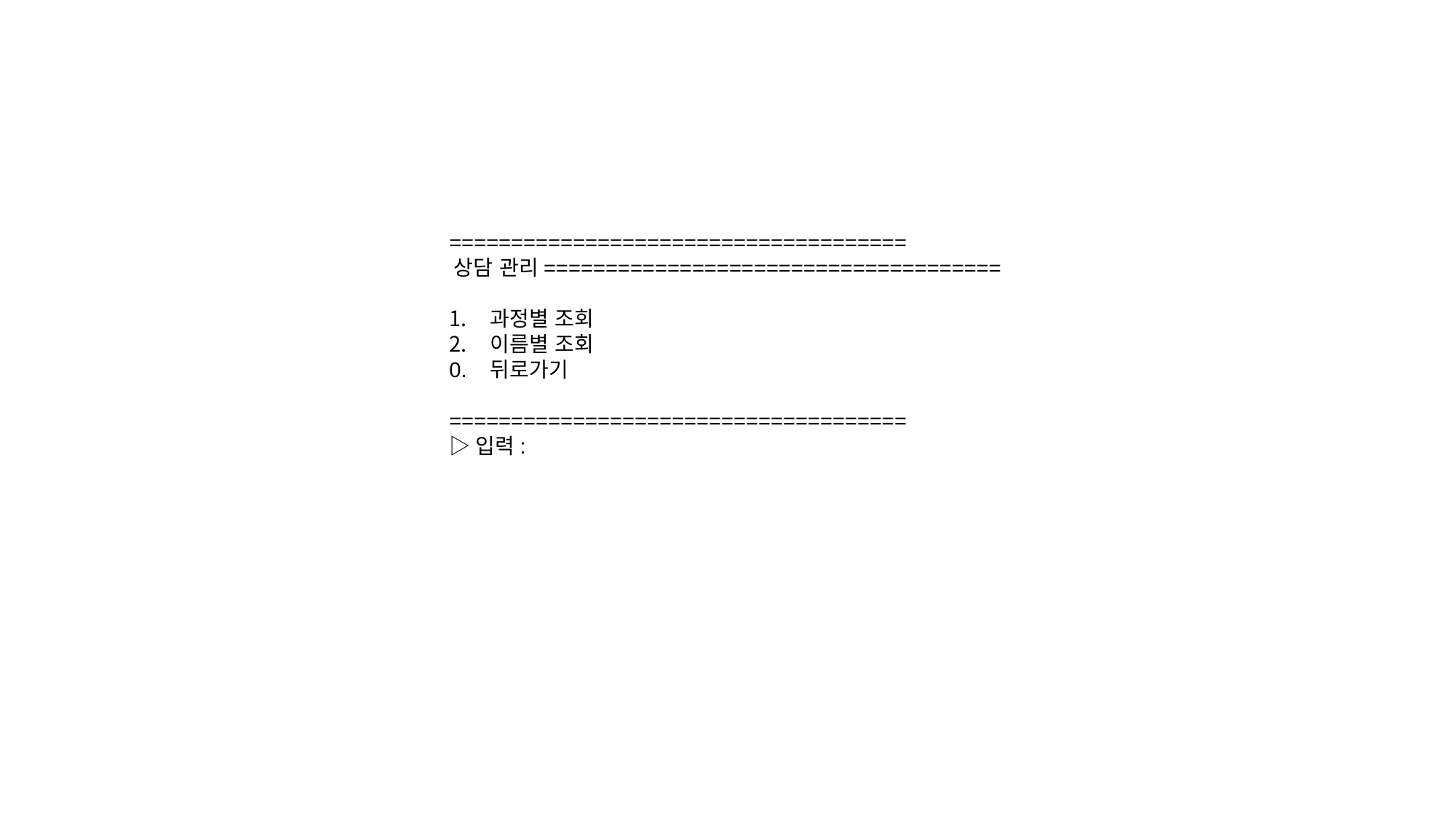

=====================================
상담 관리=====================================

과정별 조회
이름별 조회
0.   뒤로가기

=====================================
▷입력: